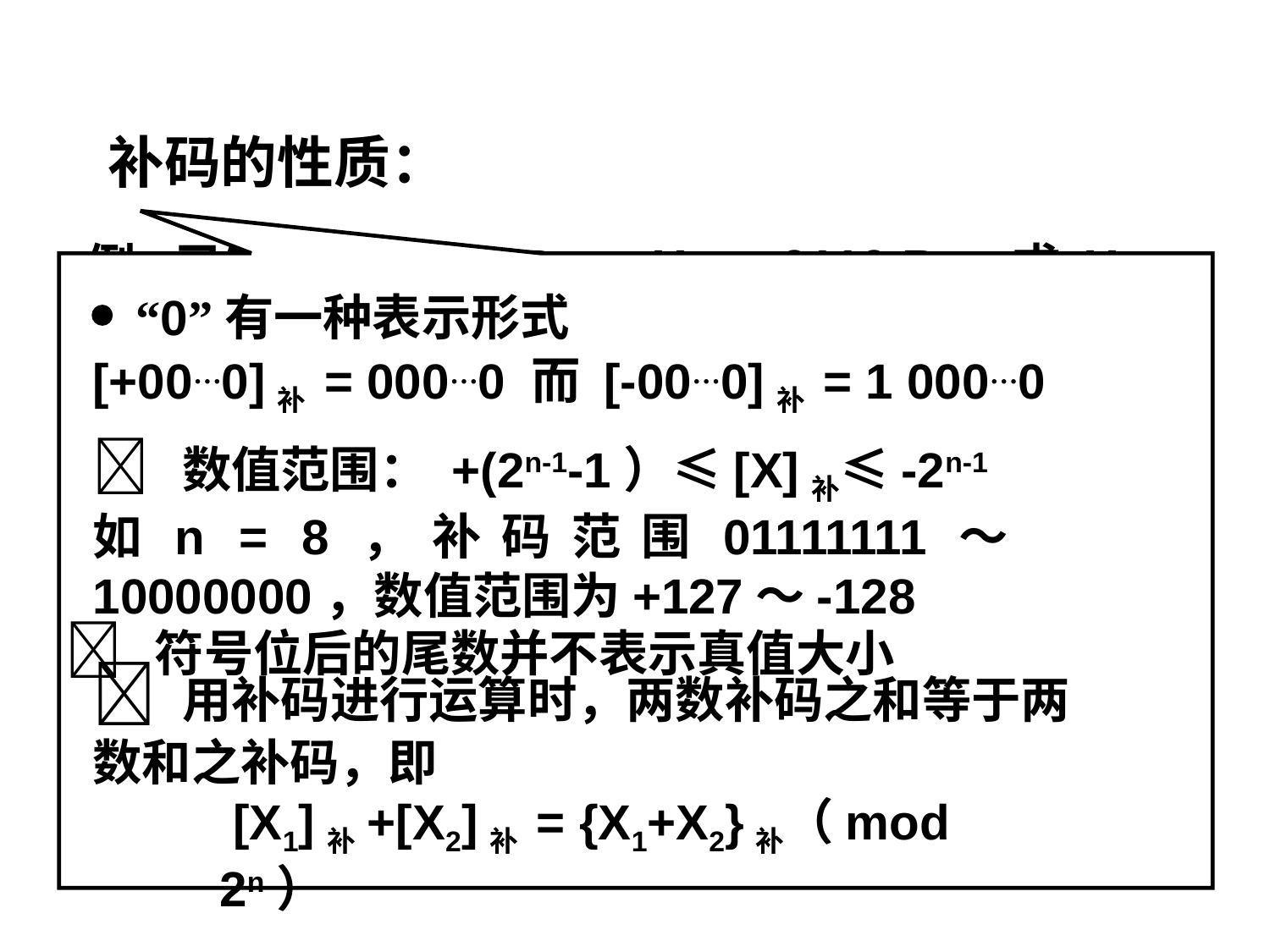

补码的性质：

• “0”有一种表示形式
[+00…0]补 = 000…0 而 [-00…0]补 = 1 000…0
• 数值范围： +(2n-1-1）≤[X]补≤-2n-1
如n = 8，补码范围01111111～10000000，数值范围为+127～-128
  • 符号位后的尾数并不表示真值大小
• 用补码进行运算时，两数补码之和等于两数和之补码，即
 [X1]补+[X2]补 = {X1+X2}补（mod  2n）
例： 已知X1 = -1110 B ， X2 = +0110 B ，求 X1+ X2 = ？
                [X1]补 = 1 0010         -1110B
           +）  [X2]补 = 0 0110         +0110B

             [X1+X2]补 = 1 1000         -1000B
故得 [X1+X2]补 = 11000 即X1+ X2 = -1000 B

符号位
+  尾数
4、变形补码[X]变补：

双符号位：正数- “00”
          负数- “11”
应用：
判断是否有溢出
方法：
两个符号位（S1S0）都作为数值一起参与运算，运算结果的符号如两个符号位相同，结果正确；不同则溢出。
例：已知X1 = 48，X2 = 31  求X1 + X2 = ？
   X1 =  +48       [X1]变补= 00 110000
+）X2 =  +31    +）[X2]变补= 00 011111
 X1 + X2  =  +79   [X1+ X2]变补 = 01 001111